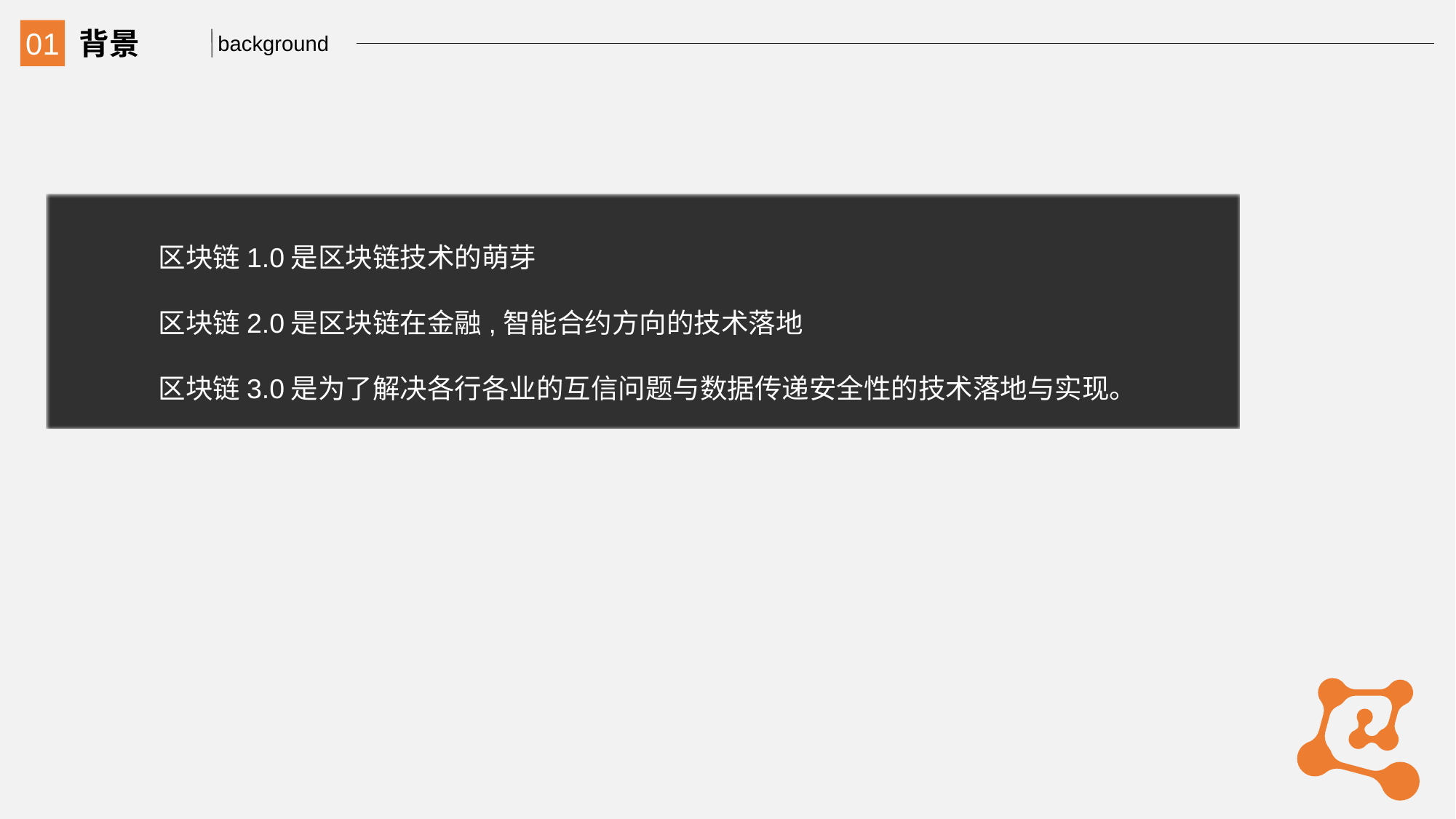

01
背景

background

区块链1.0是区块链技术的萌芽
区块链2.0是区块链在金融,智能合约方向的技术落地
区块链3.0是为了解决各行各业的互信问题与数据传递安全性的技术落地与实现。